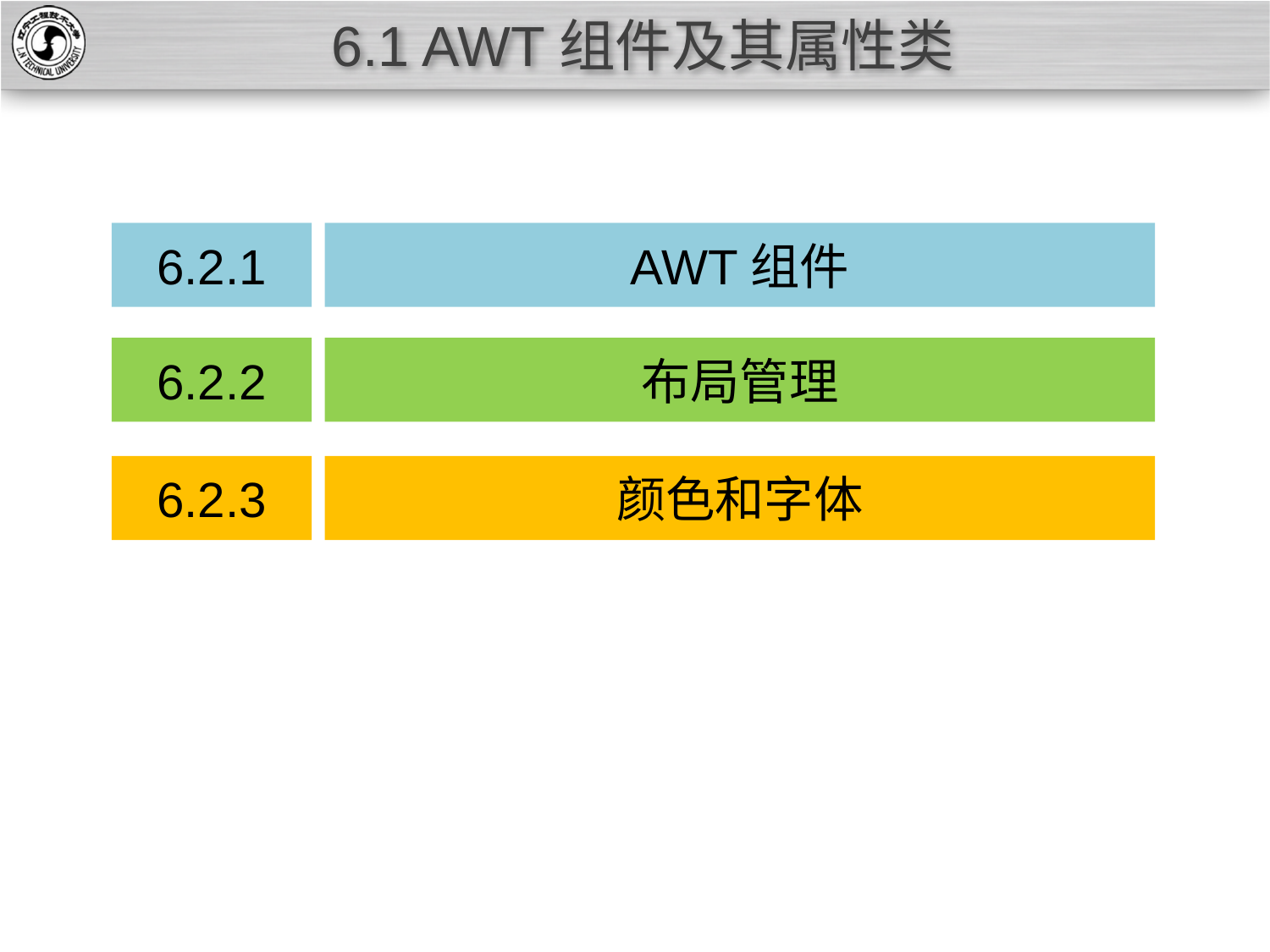

# 6.1 AWT组件及其属性类
6.2.1
AWT组件
6.2.2
布局管理
6.2.3
颜色和字体